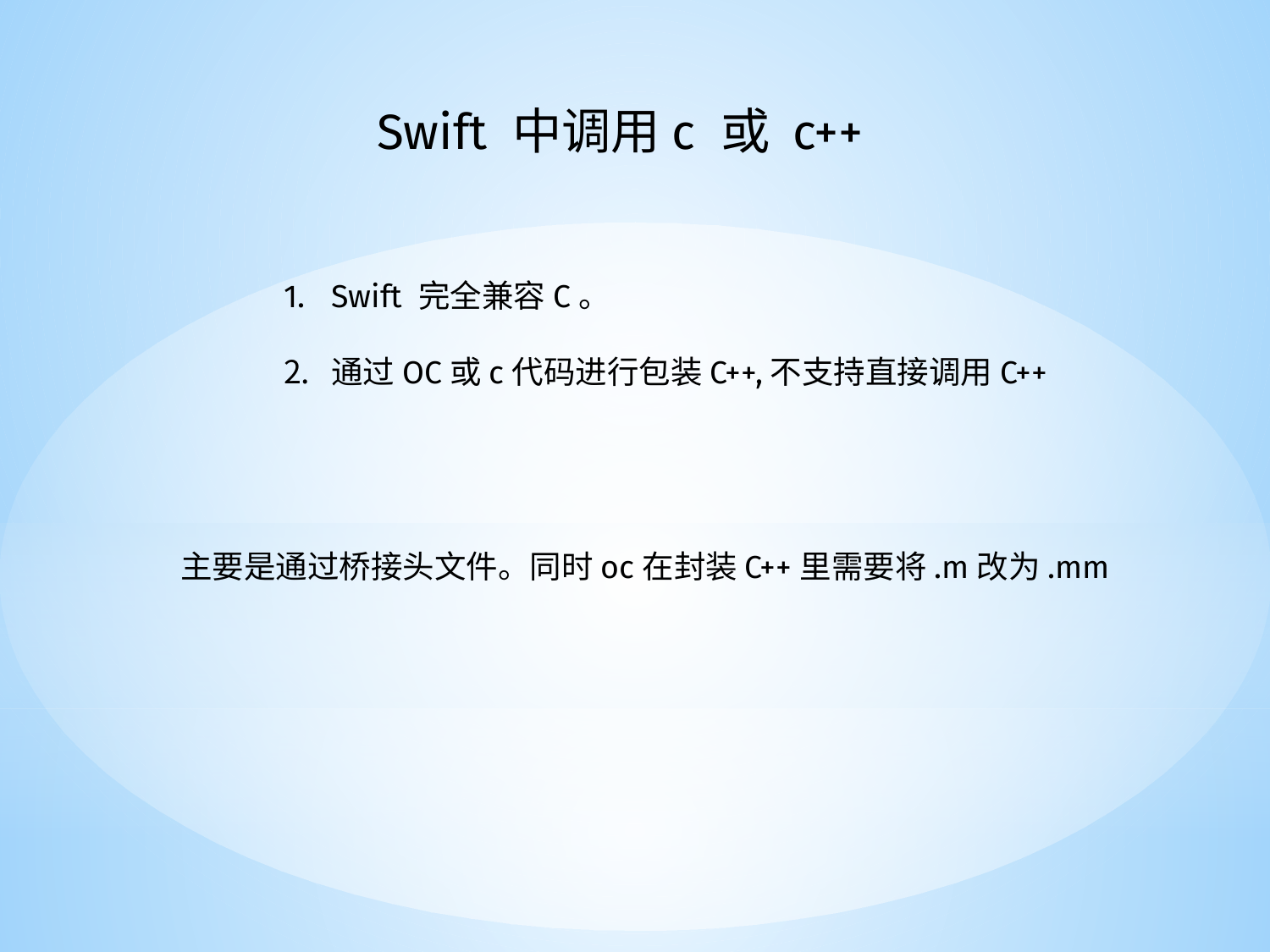

Swift 中调用c 或 c++
Swift 完全兼容C。

通过OC或c代码进行包装C++,不支持直接调用C++
主要是通过桥接头文件。同时oc在封装C++里需要将.m改为.mm